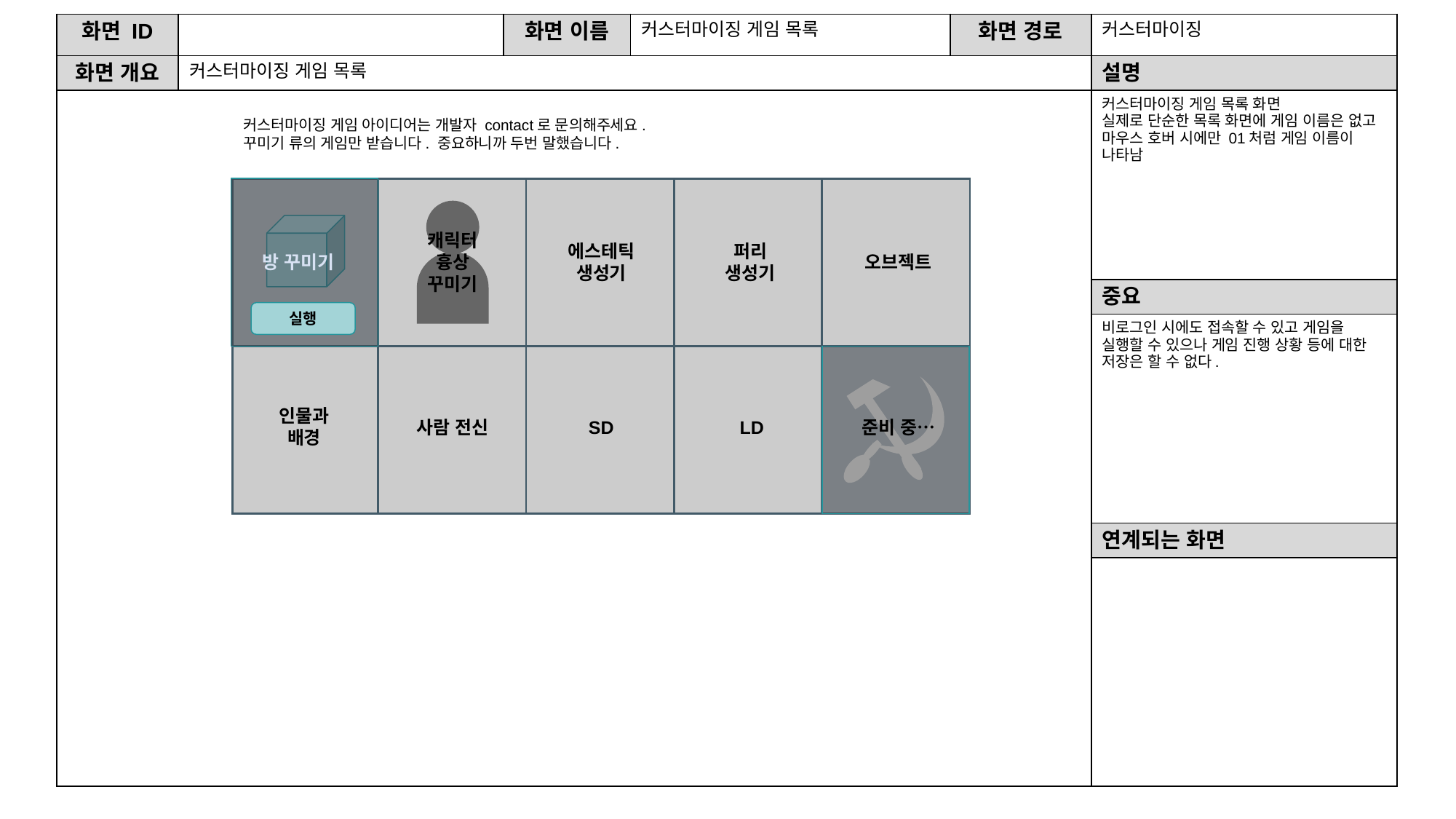

| 화면 ID |  | 화면 이름 | 커스터마이징 게임 목록 | 화면 경로 | 커스터마이징 |
| --- | --- | --- | --- | --- | --- |
| 화면 개요 | 커스터마이징 게임 목록 |  |  |  | 설명 |
|  |  |  |  |  | 커스터마이징 게임 목록 화면 실제로 단순한 목록 화면에 게임 이름은 없고 마우스 호버 시에만 01처럼 게임 이름이 나타남 |
|  |  |  |  |  | 중요 |
|  |  |  |  |  | 비로그인 시에도 접속할 수 있고 게임을 실행할 수 있으나 게임 진행 상황 등에 대한 저장은 할 수 없다. |
|  |  |  |  |  | 연계되는 화면 |
|  |  |  |  |  |  |
커스터마이징 게임 아이디어는 개발자 contact로 문의해주세요.
꾸미기 류의 게임만 받습니다. 중요하니까 두번 말했습니다.

|  |  |  |  |  |
| --- | --- | --- | --- | --- |
|  |  |  |  |  |

캐릭터 흉상
꾸미기
에스테틱
생성기
퍼리 생성기
방 꾸미기
오브젝트

실행

인물과 배경
사람 전신
SD
LD
준비 중…